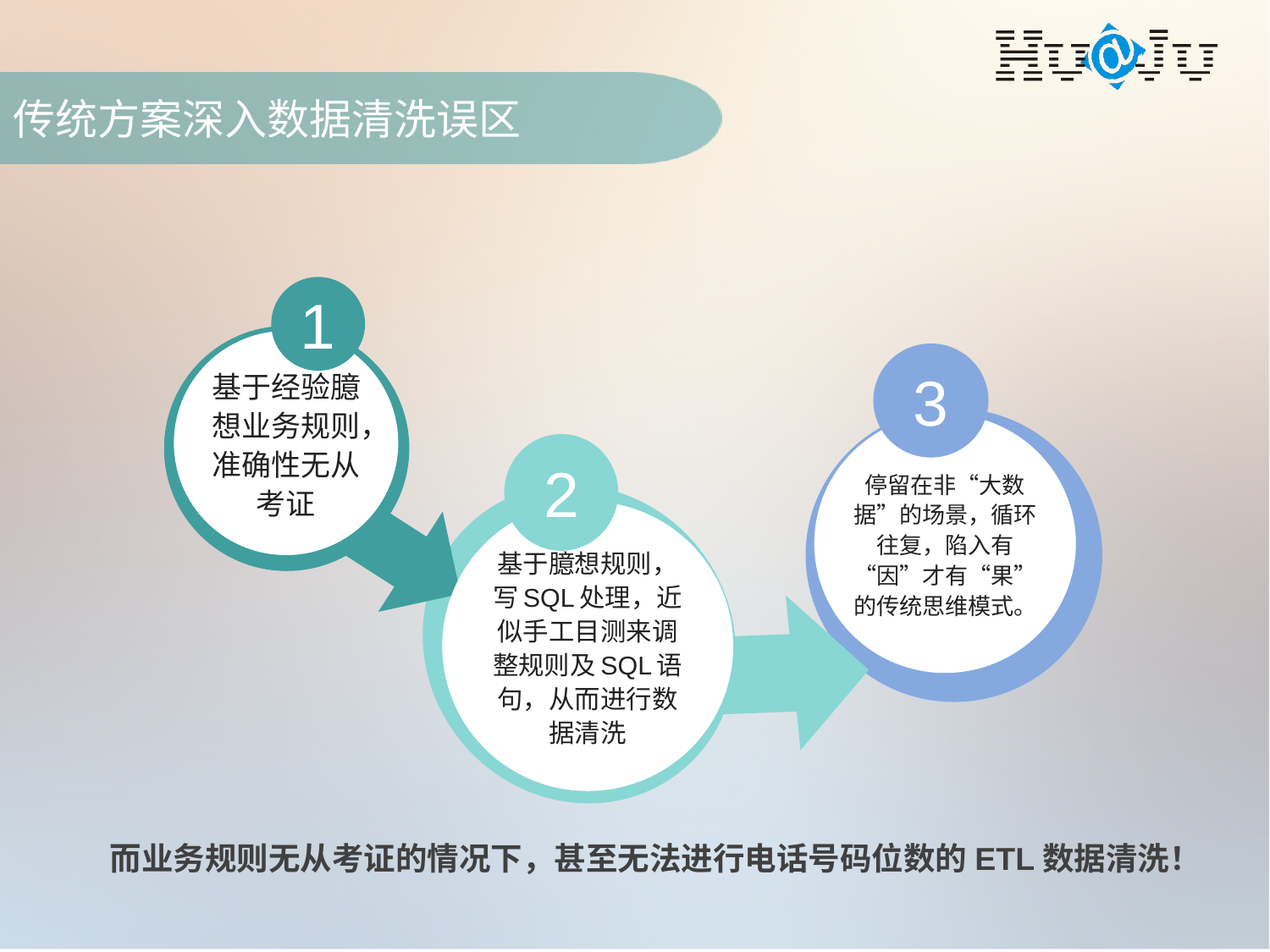

# 传统方案深入数据清洗误区
1

基于经验臆想业务规则，准确性无从考证
3

停留在非“大数据”的场景，循环往复，陷入有“因”才有“果”的传统思维模式。
2

基于臆想规则，写SQL处理，近似手工目测来调整规则及SQL语句，从而进行数据清洗
而业务规则无从考证的情况下，甚至无法进行电话号码位数的ETL数据清洗！